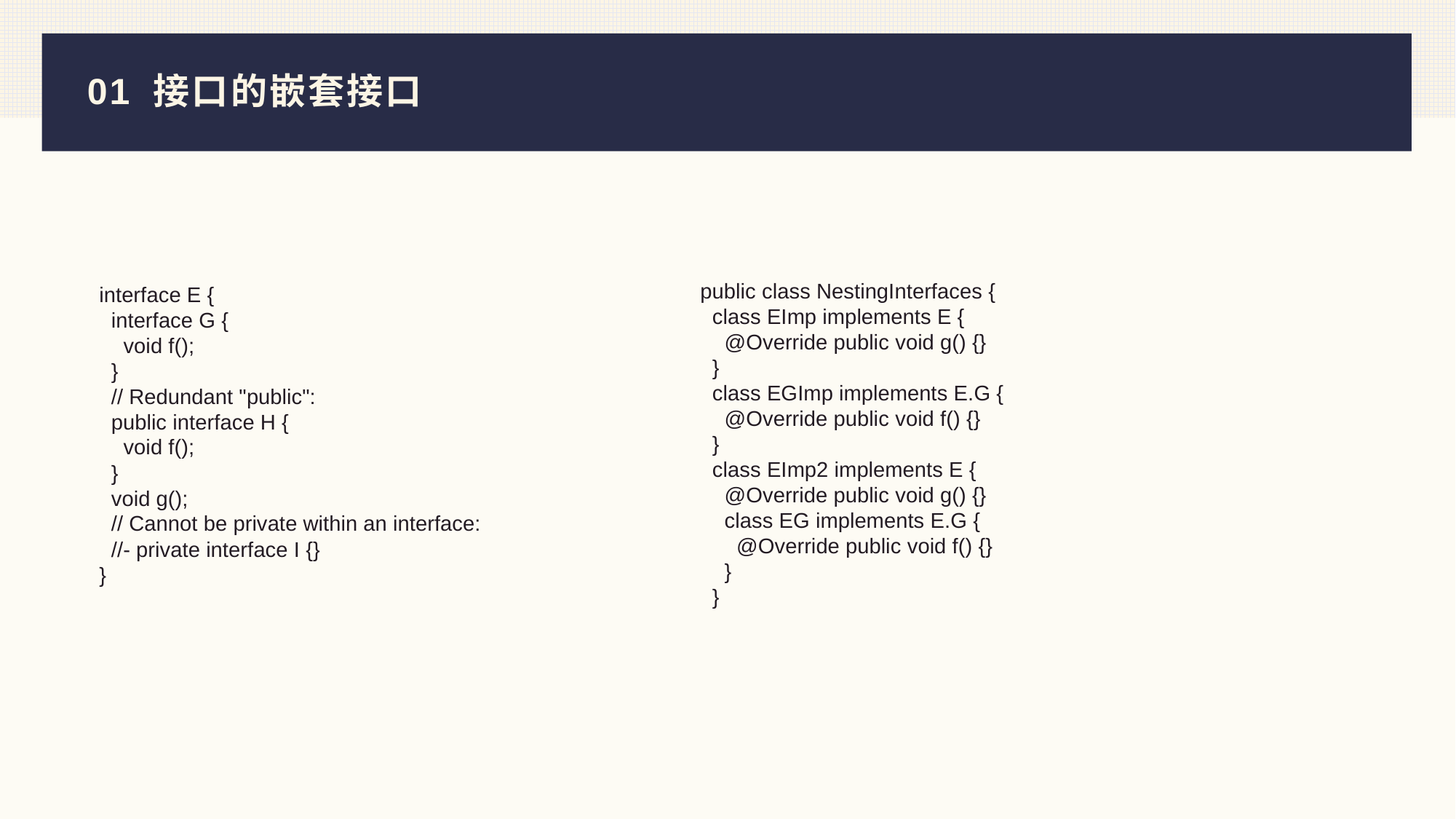

# 01 接口的嵌套接口
public class NestingInterfaces {
  class EImp implements E {
    @Override public void g() {}
  }
  class EGImp implements E.G {
    @Override public void f() {}
  }
  class EImp2 implements E {
    @Override public void g() {}
    class EG implements E.G {
      @Override public void f() {}
    }
  }
interface E {
  interface G {
    void f();
  }
  // Redundant "public":
  public interface H {
    void f();
  }
  void g();
  // Cannot be private within an interface:
  //- private interface I {}
}